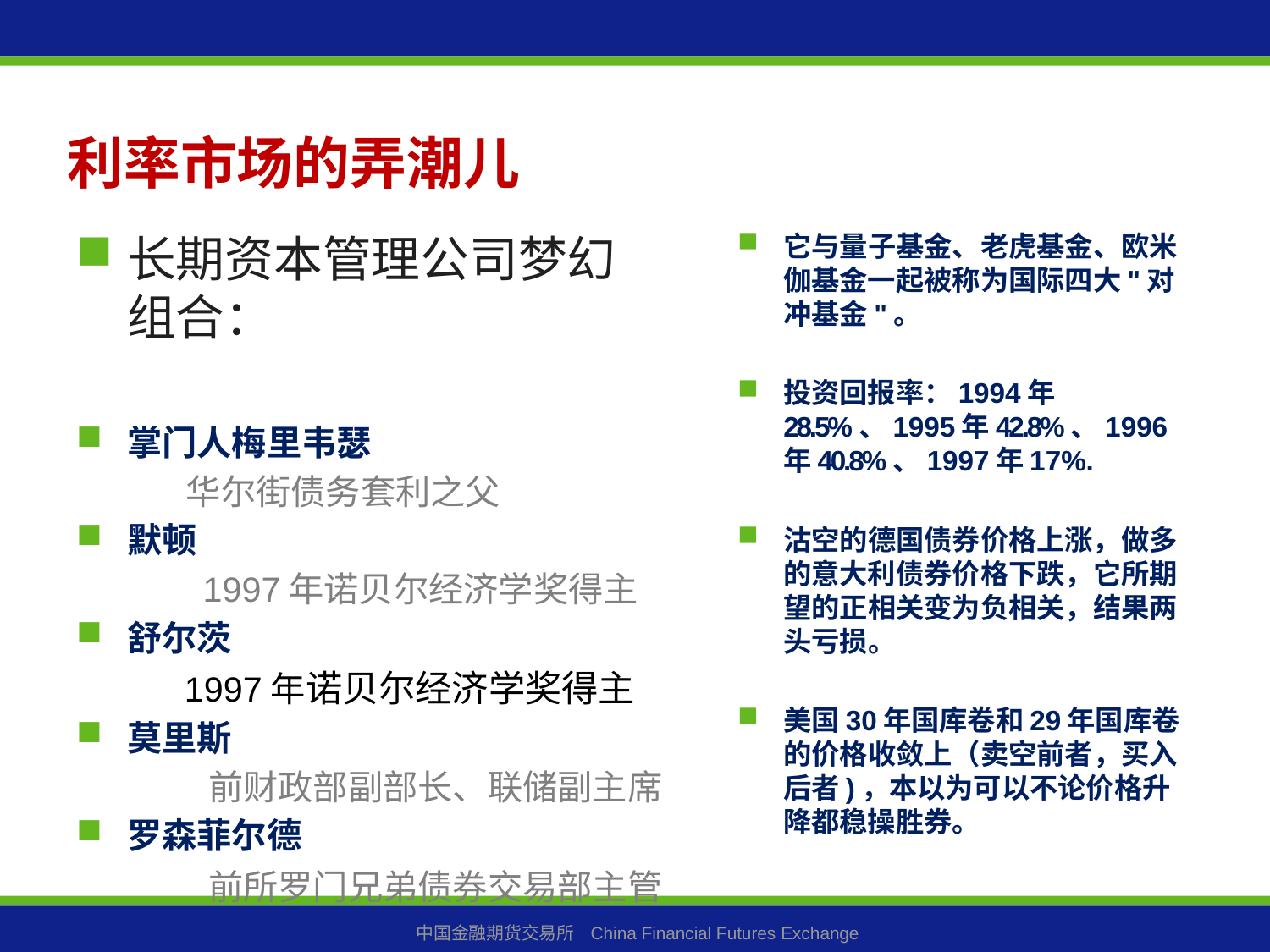

# 利率市场的弄潮儿
长期资本管理公司梦幻组合：

掌门人梅里韦瑟
             华尔街债务套利之父
默顿
             1997年诺贝尔经济学奖得主
舒尔茨
        1997年诺贝尔经济学奖得主
莫里斯
        前财政部副部长、联储副主席
罗森菲尔德
          前所罗门兄弟债券交易部主管
它与量子基金、老虎基金、欧米伽基金一起被称为国际四大"对冲基金"。

投资回报率：1994年28.5%、1995年42.8%、1996年40.8%、1997年17%.

沽空的德国债券价格上涨，做多的意大利债券价格下跌，它所期望的正相关变为负相关，结果两头亏损。

美国30年国库卷和29年国库卷的价格收敛上（卖空前者，买入后者)，本以为可以不论价格升降都稳操胜券。